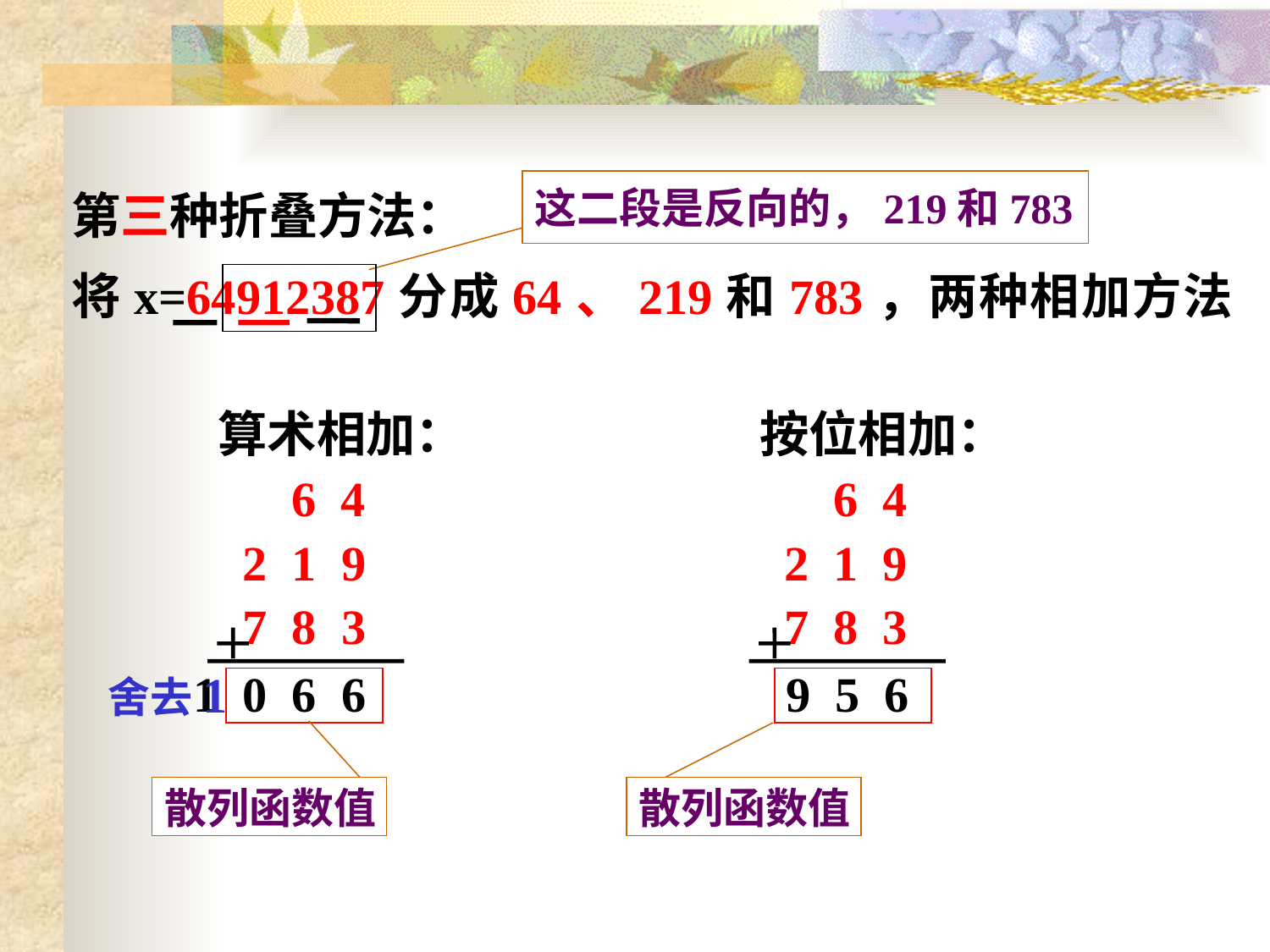

第三种折叠方法：
将x=64912387分成64、219和783，两种相加方法

这二段是反向的，219和783

算术相加：
      6  4
  2  1  9
  7  8  3

1  0  6  6
按位相加：
      6  4
  2  1  9
  7  8  3

9  5  6
舍去1

散列函数值

散列函数值